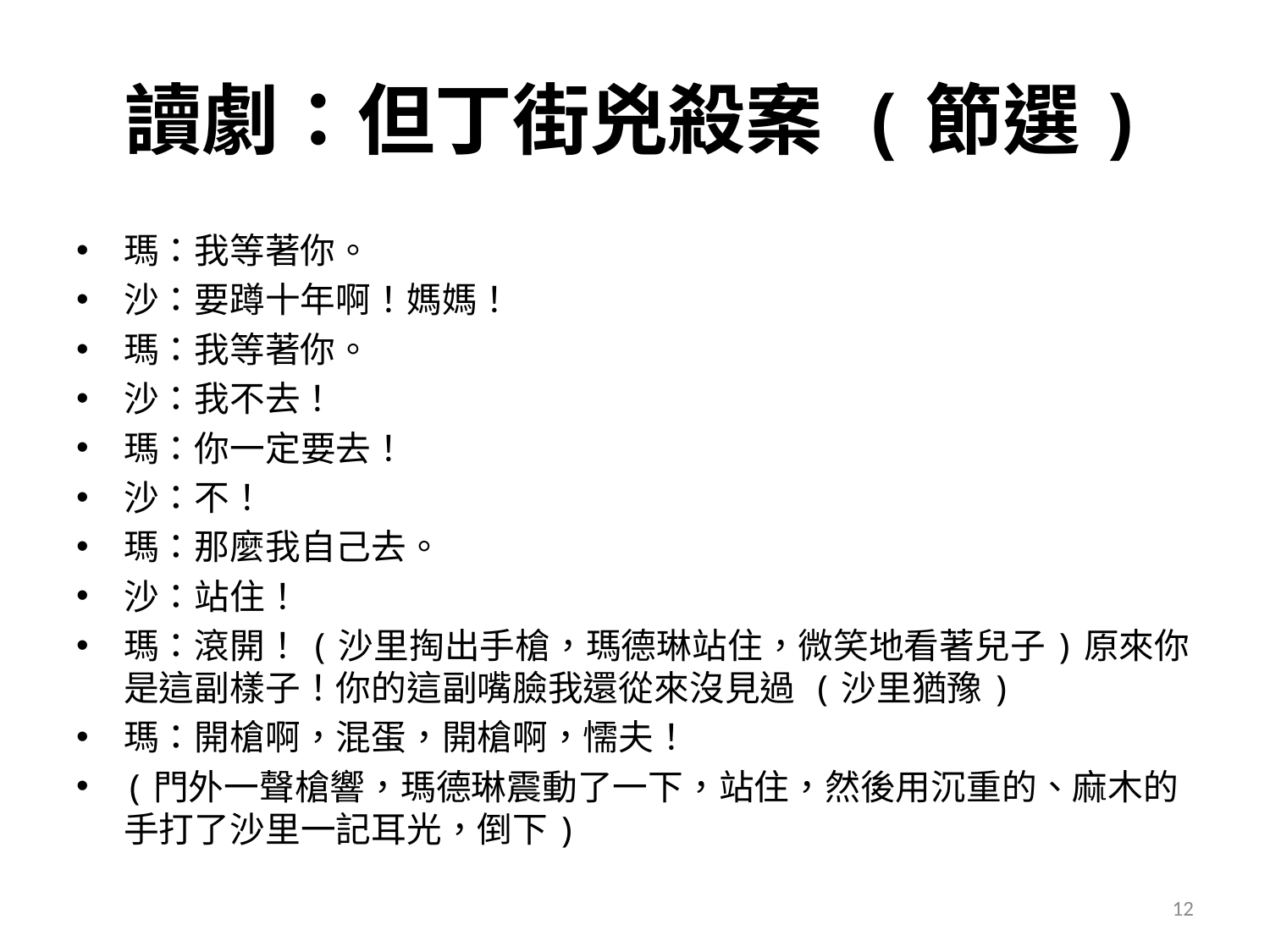

# 讀劇：但丁街兇殺案 (節選)
瑪：我等著你。
沙：要蹲十年啊！媽媽！
瑪：我等著你。
沙：我不去！
瑪：你一定要去！
沙：不！
瑪：那麼我自己去。
沙：站住！
瑪：滾開！(沙里掏出手槍，瑪德琳站住，微笑地看著兒子)原來你是這副樣子！你的這副嘴臉我還從來沒見過 (沙里猶豫)
瑪：開槍啊，混蛋，開槍啊，懦夫！
(門外一聲槍響，瑪德琳震動了一下，站住，然後用沉重的、麻木的手打了沙里一記耳光，倒下)

12